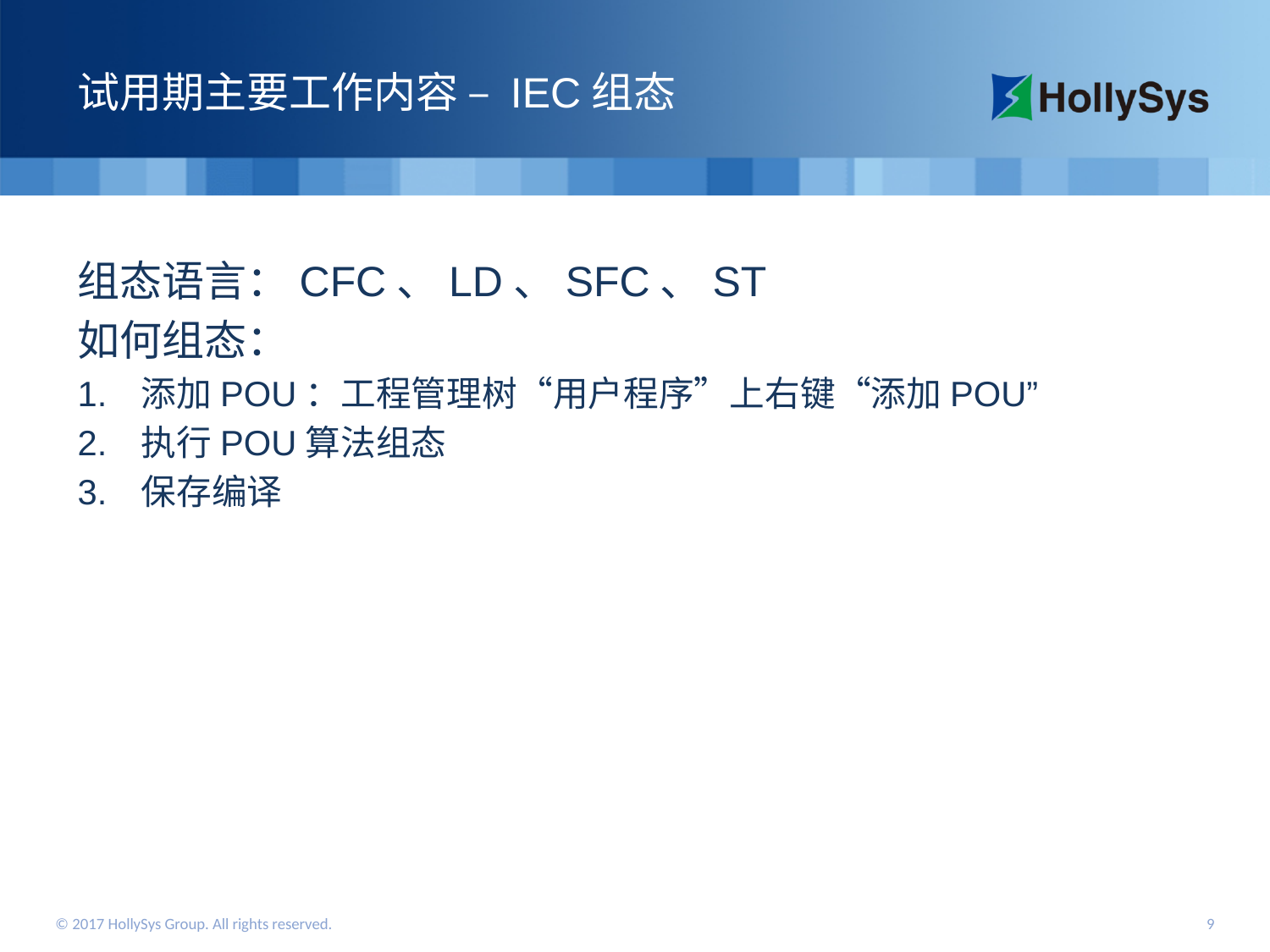

# 试用期主要工作内容 – IEC组态
组态语言：CFC、LD、SFC、ST
如何组态：
添加POU：工程管理树“用户程序”上右键“添加POU”
执行POU算法组态
保存编译

© 2017 HollySys Group. All rights reserved.                                                                                                                                                                                                                                                   9